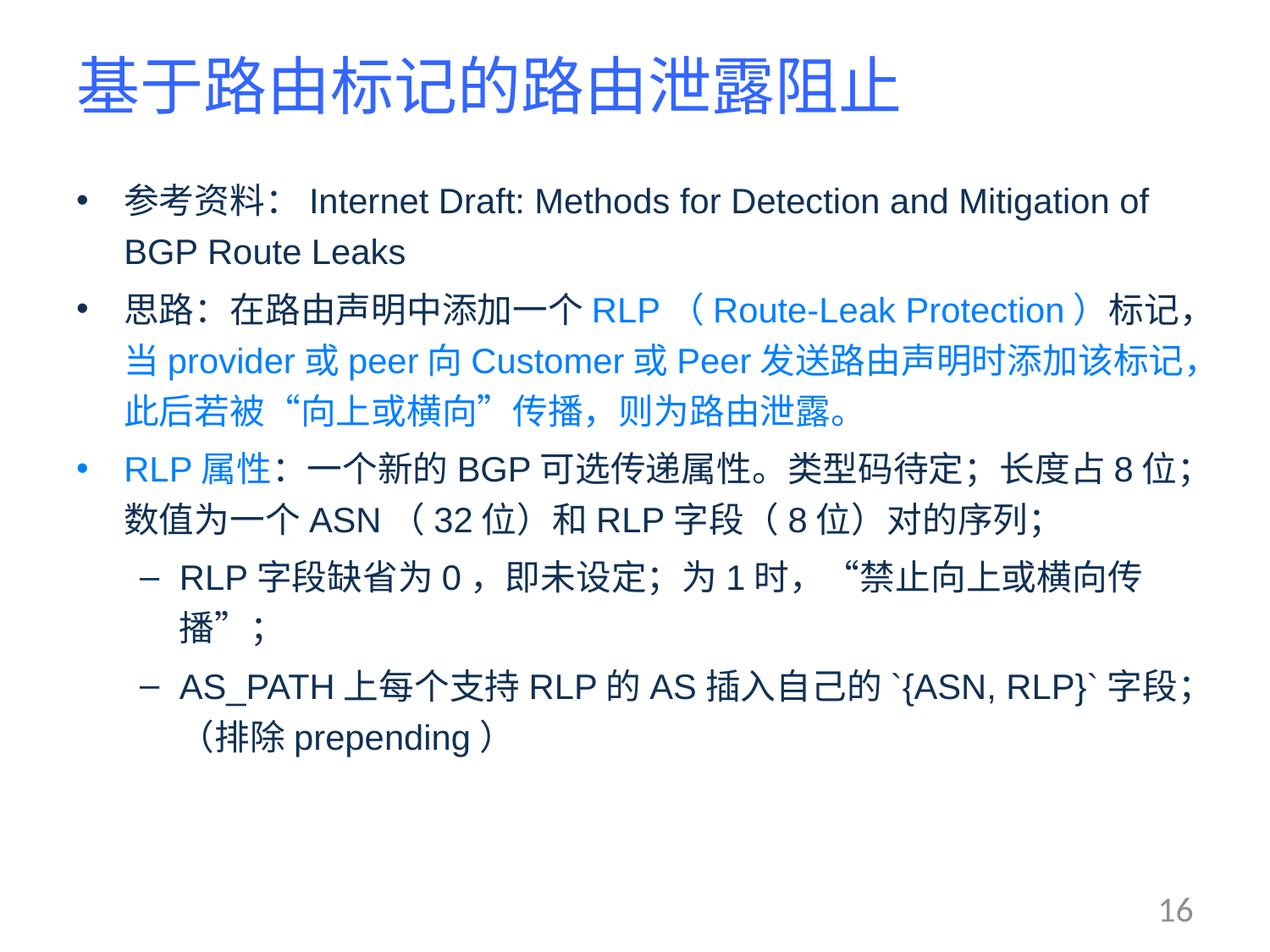

# 基于路由标记的路由泄露阻止
参考资料：Internet Draft: Methods for Detection and Mitigation of BGP Route Leaks
思路：在路由声明中添加一个RLP（Route-Leak Protection）标记，当provider或peer向Customer或Peer发送路由声明时添加该标记，此后若被“向上或横向”传播，则为路由泄露。
RLP属性：一个新的BGP可选传递属性。类型码待定；长度占8位；数值为一个ASN（32位）和RLP字段（8位）对的序列；
RLP字段缺省为0，即未设定；为1时，“禁止向上或横向传播”；
AS_PATH上每个支持RLP的AS插入自己的`{ASN, RLP}`字段；（排除prepending）
16